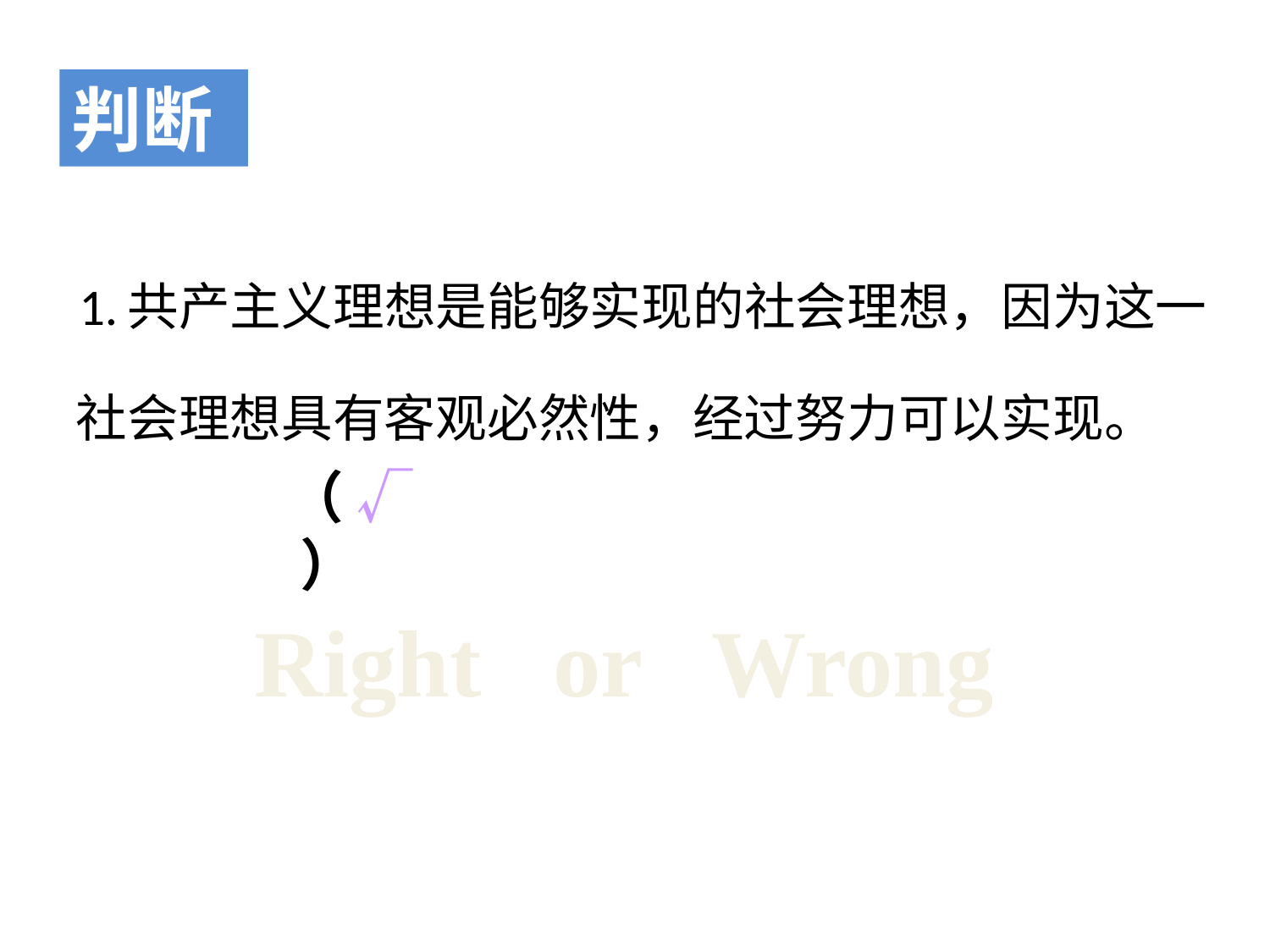

判断
    1.共产主义理想是能够实现的社会理想，因为这一社会理想具有客观必然性，经过努力可以实现。
（ √ ）

Right   or   Wrong